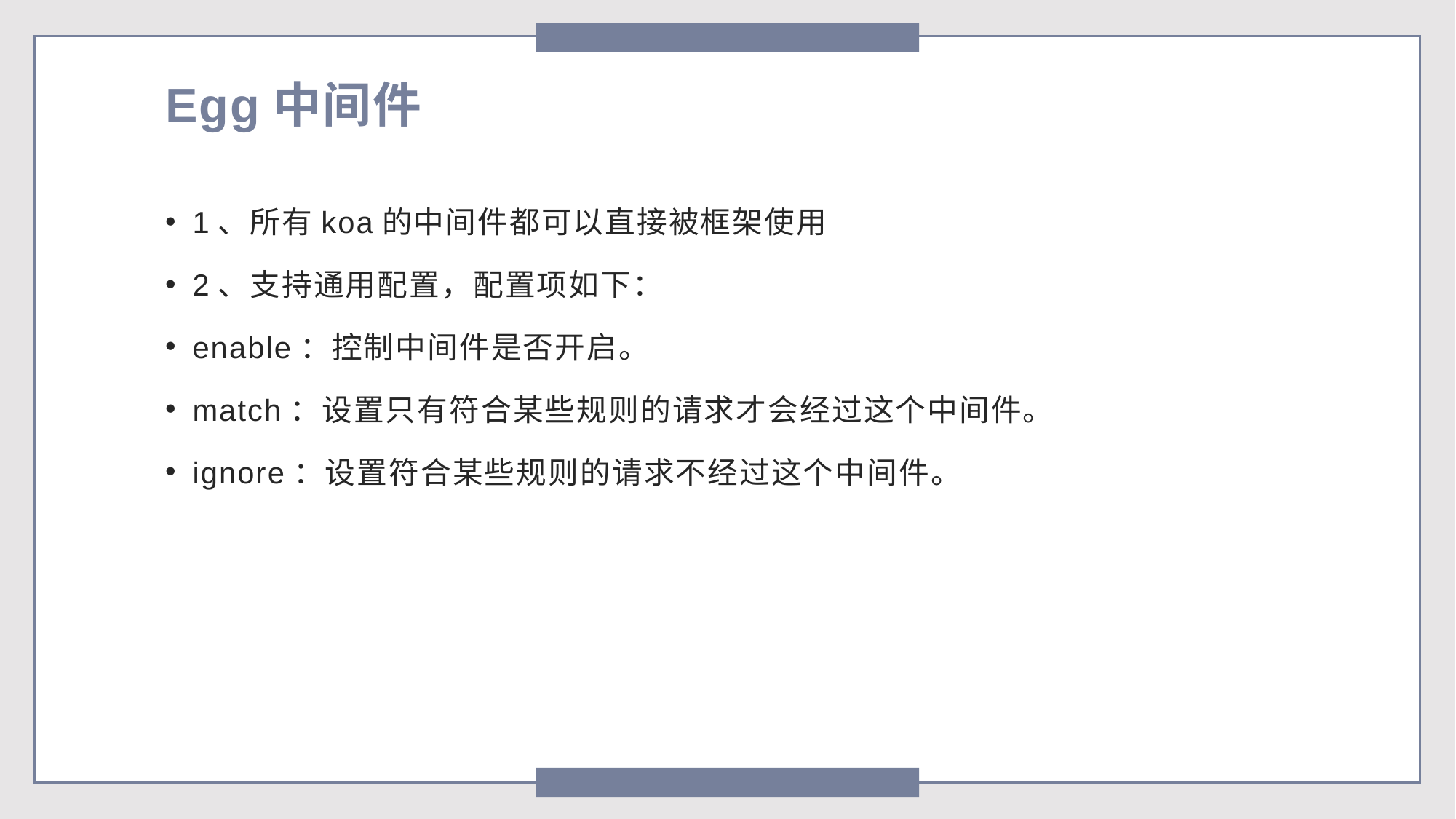

# Egg中间件
1、所有koa的中间件都可以直接被框架使用
2、支持通用配置，配置项如下：
enable：控制中间件是否开启。
match：设置只有符合某些规则的请求才会经过这个中间件。
ignore：设置符合某些规则的请求不经过这个中间件。